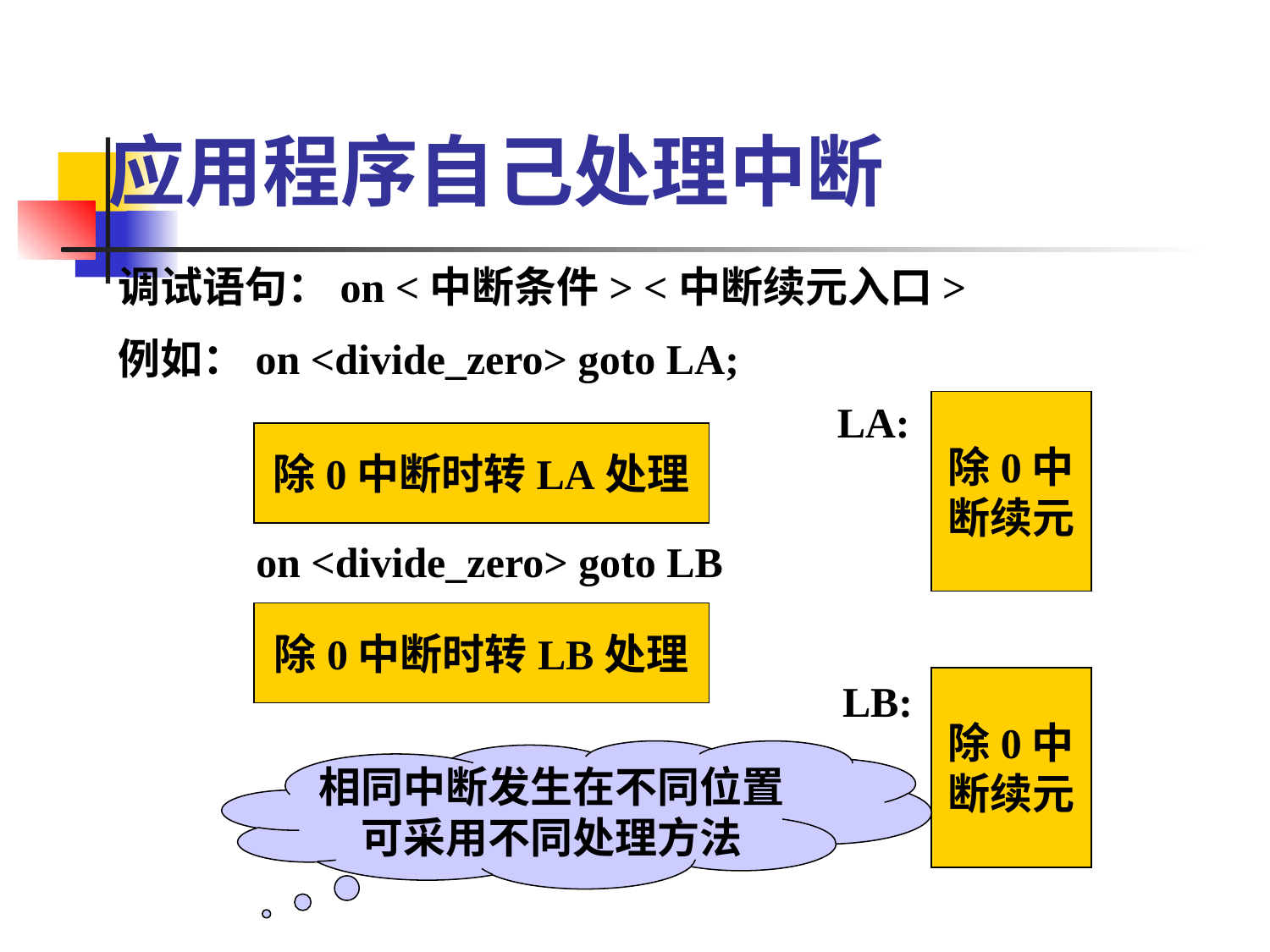

# 应用程序自己处理中断
调试语句：on <中断条件> <中断续元入口>
例如：on <divide_zero> goto LA;
LA:
除0中
断续元
除0中断时转LA处理
            on <divide_zero> goto LB
除0中断时转LB处理
除0中
断续元
LB:
相同中断发生在不同位置
可采用不同处理方法